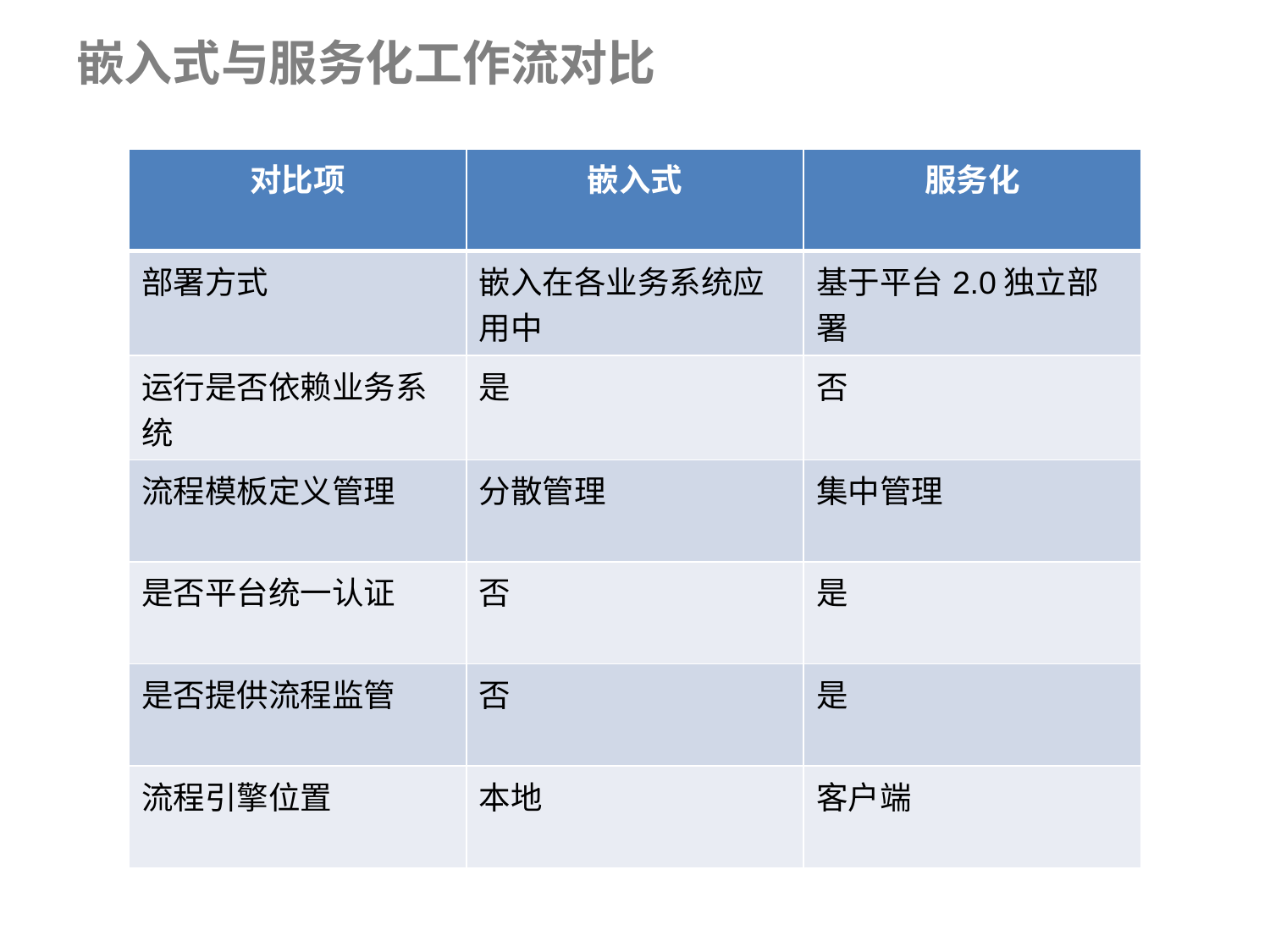

# 嵌入式与服务化工作流对比
| 对比项 | 嵌入式 | 服务化 |
| --- | --- | --- |
| 部署方式 | 嵌入在各业务系统应用中 | 基于平台2.0独立部署 |
| 运行是否依赖业务系统 | 是 | 否 |
| 流程模板定义管理 | 分散管理 | 集中管理 |
| 是否平台统一认证 | 否 | 是 |
| 是否提供流程监管 | 否 | 是 |
| 流程引擎位置 | 本地 | 客户端 |